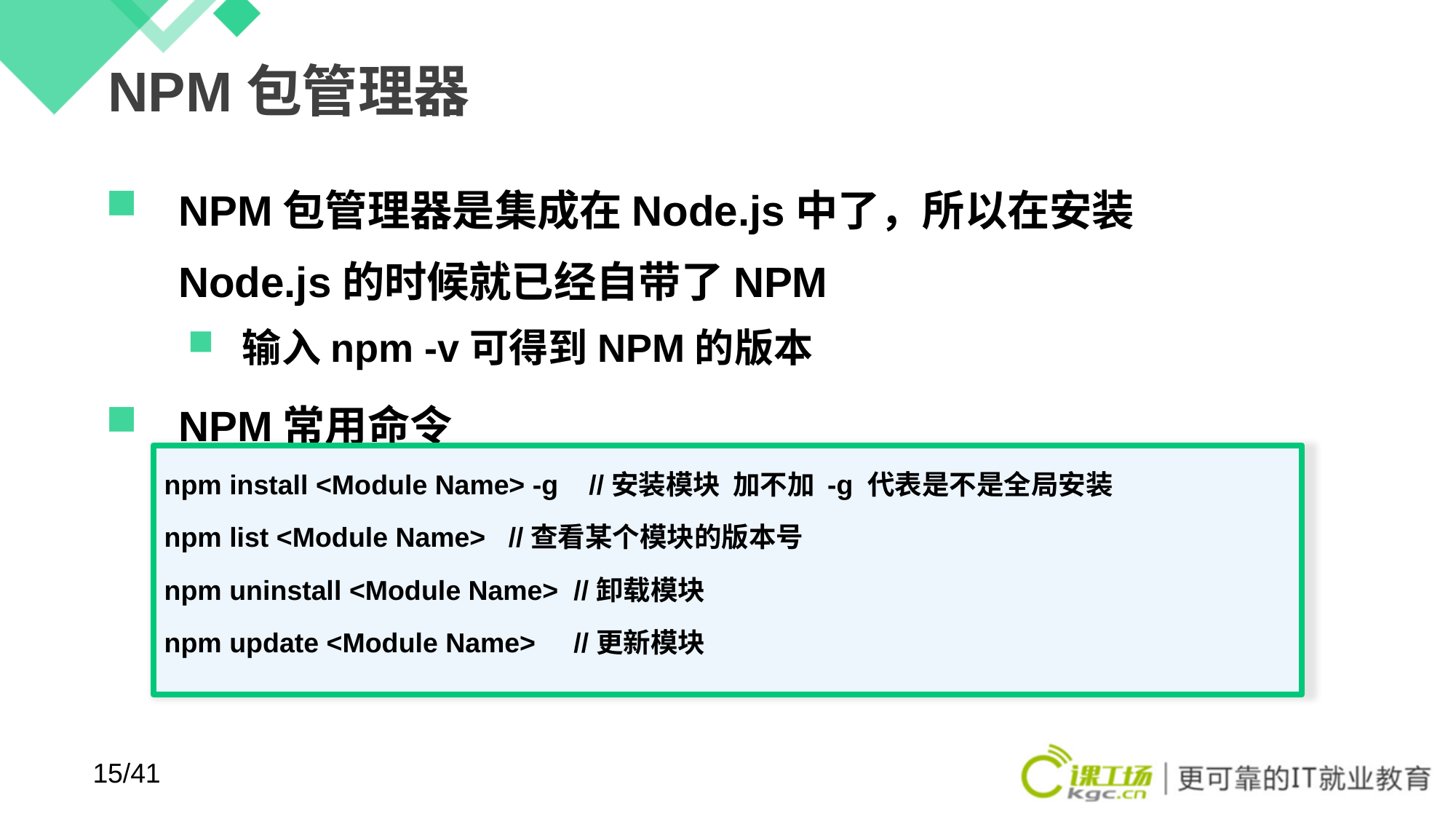

# NPM包管理器
NPM包管理器是集成在Node.js中了，所以在安装Node.js的时候就已经自带了NPM
输入npm -v可得到NPM的版本
NPM常用命令
npm install <Module Name> -g    //安装模块  加不加 -g 代表是不是全局安装
npm list <Module Name>   //查看某个模块的版本号
npm uninstall <Module Name>  //卸载模块
npm update <Module Name>     //更新模块